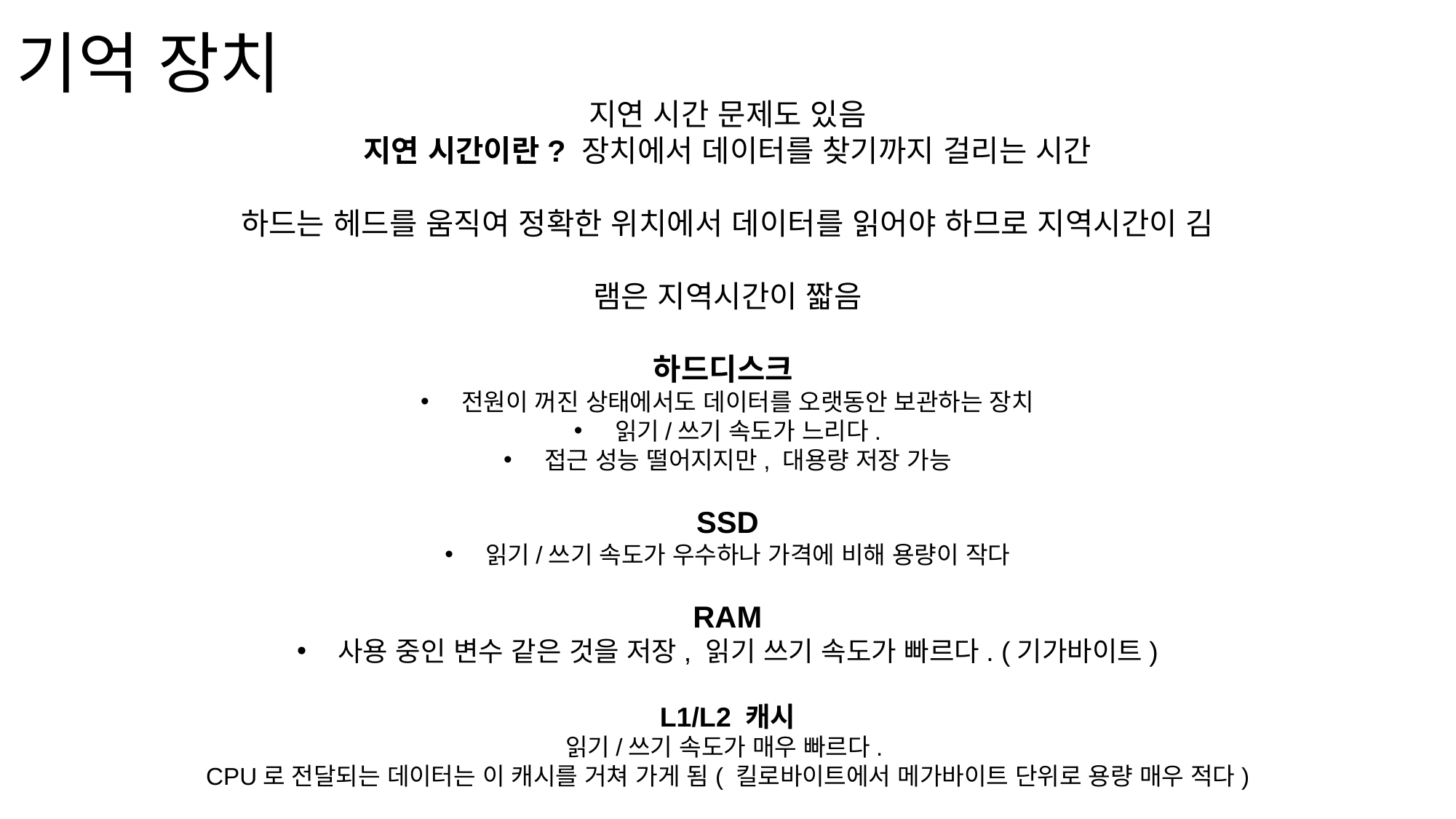

기억 장치
지연 시간 문제도 있음
지연 시간이란? 장치에서 데이터를 찾기까지 걸리는 시간

하드는 헤드를 움직여 정확한 위치에서 데이터를 읽어야 하므로 지역시간이 김

램은 지역시간이 짧음

하드디스크
전원이 꺼진 상태에서도 데이터를 오랫동안 보관하는 장치
읽기/쓰기 속도가 느리다.
접근 성능 떨어지지만, 대용량 저장 가능

SSD
읽기/쓰기 속도가 우수하나 가격에 비해 용량이 작다

RAM
사용 중인 변수 같은 것을 저장, 읽기 쓰기 속도가 빠르다. (기가바이트)

L1/L2 캐시
읽기/쓰기 속도가 매우 빠르다.
CPU로 전달되는 데이터는 이 캐시를 거쳐 가게 됨( 킬로바이트에서 메가바이트 단위로 용량 매우 적다)